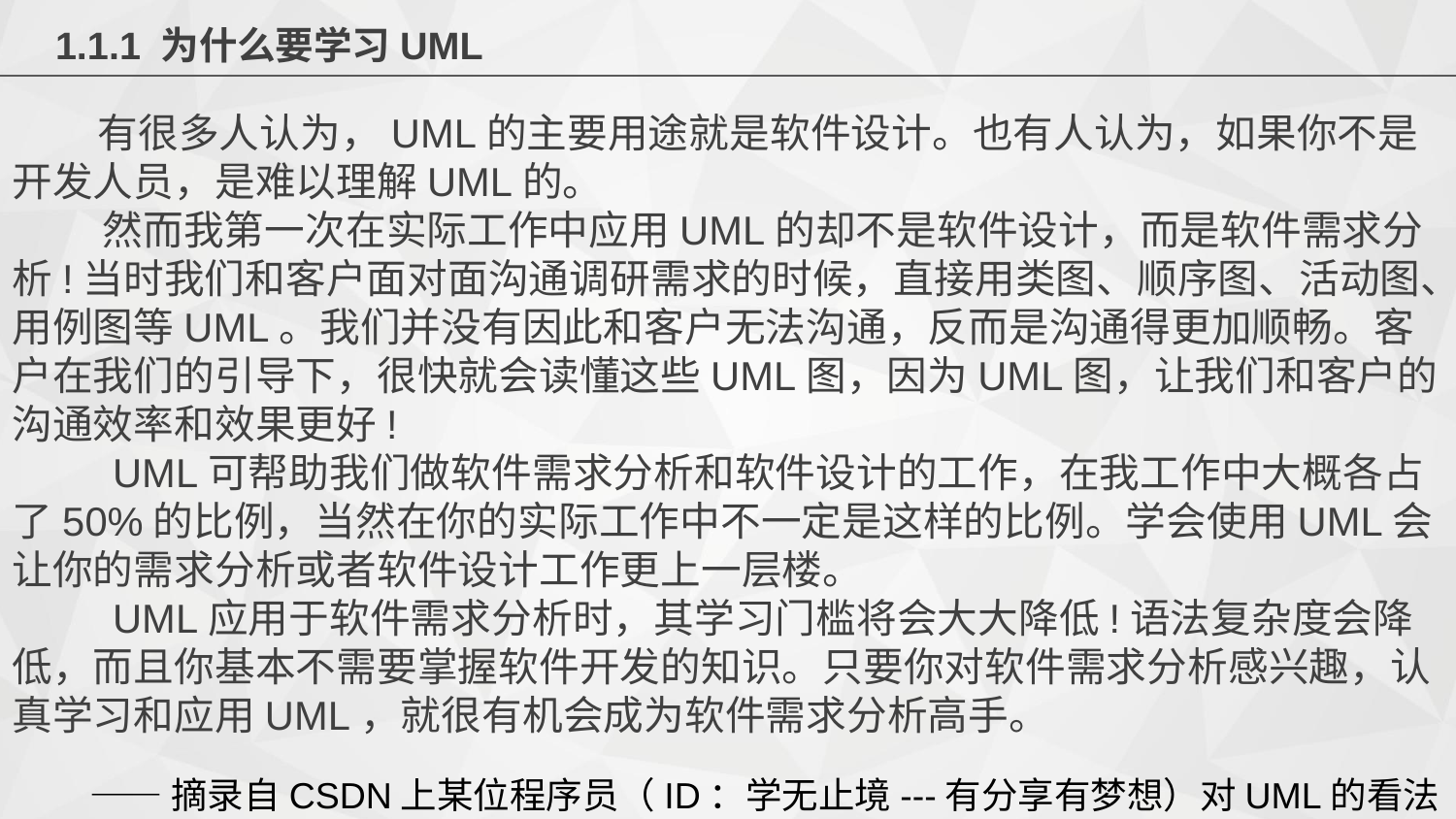

1.1.1 为什么要学习UML
         有很多人认为，UML的主要用途就是软件设计。也有人认为，如果你不是开发人员，是难以理解UML的。
         然而我第一次在实际工作中应用UML的却不是软件设计，而是软件需求分析!当时我们和客户面对面沟通调研需求的时候，直接用类图、顺序图、活动图、用例图等UML。我们并没有因此和客户无法沟通，反而是沟通得更加顺畅。客户在我们的引导下，很快就会读懂这些UML图，因为UML图，让我们和客户的沟通效率和效果更好!
         UML可帮助我们做软件需求分析和软件设计的工作，在我工作中大概各占了50%的比例，当然在你的实际工作中不一定是这样的比例。学会使用UML会让你的需求分析或者软件设计工作更上一层楼。
         UML应用于软件需求分析时，其学习门槛将会大大降低!语法复杂度会降低，而且你基本不需要掌握软件开发的知识。只要你对软件需求分析感兴趣，认真学习和应用UML，就很有机会成为软件需求分析高手。

——摘录自CSDN上某位程序员（ID：学无止境---有分享有梦想）对UML的看法